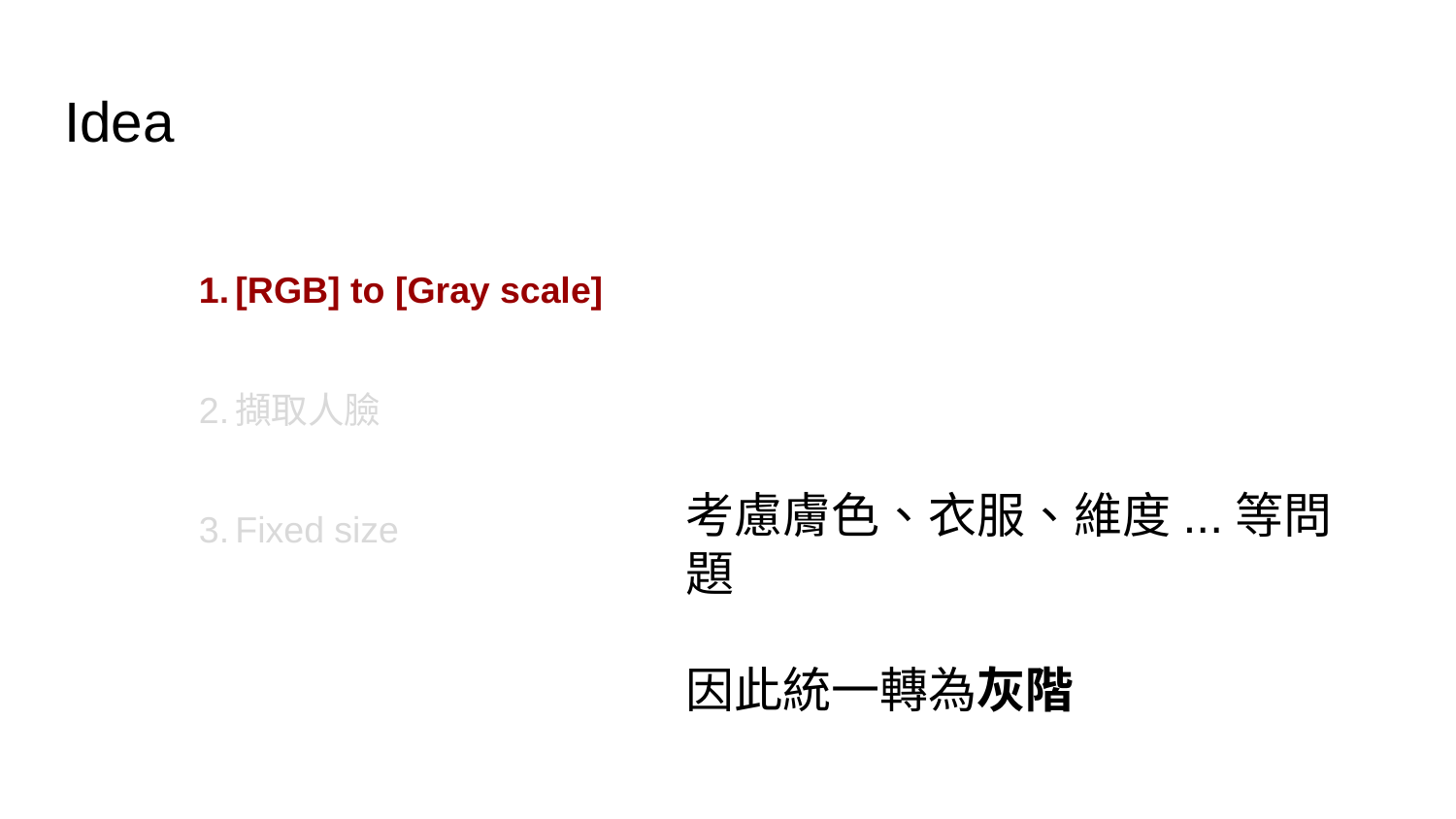

# Idea
[RGB] to [Gray scale]
擷取人臉
Fixed size

考慮膚色、衣服、維度...等問題

因此統一轉為灰階